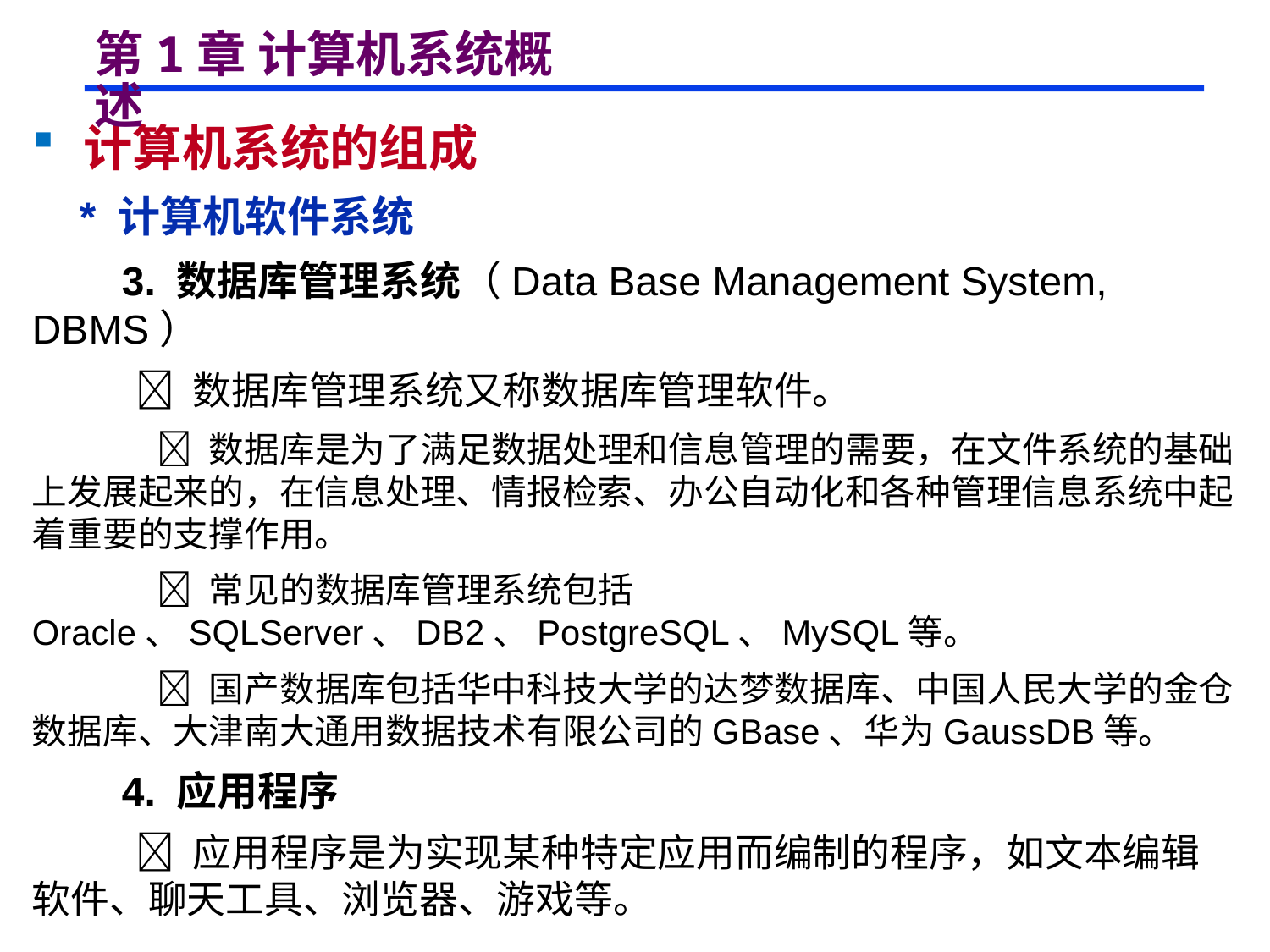

# 第1章 计算机系统概述
 计算机系统的组成
    * 计算机软件系统
        3. 数据库管理系统（Data Base Management System, DBMS）
            • 数据库管理系统又称数据库管理软件。
                ♦ 数据库是为了满足数据处理和信息管理的需要，在文件系统的基础上发展起来的，在信息处理、情报检索、办公自动化和各种管理信息系统中起着重要的支撑作用。
                ♦ 常见的数据库管理系统包括Oracle、SQLServer、DB2、PostgreSQL、MySQL等。
                ♦ 国产数据库包括华中科技大学的达梦数据库、中国人民大学的金仓数据库、大津南大通用数据技术有限公司的GBase、华为GaussDB等。
        4. 应用程序
            • 应用程序是为实现某种特定应用而编制的程序，如文本编辑软件、聊天工具、浏览器、游戏等。